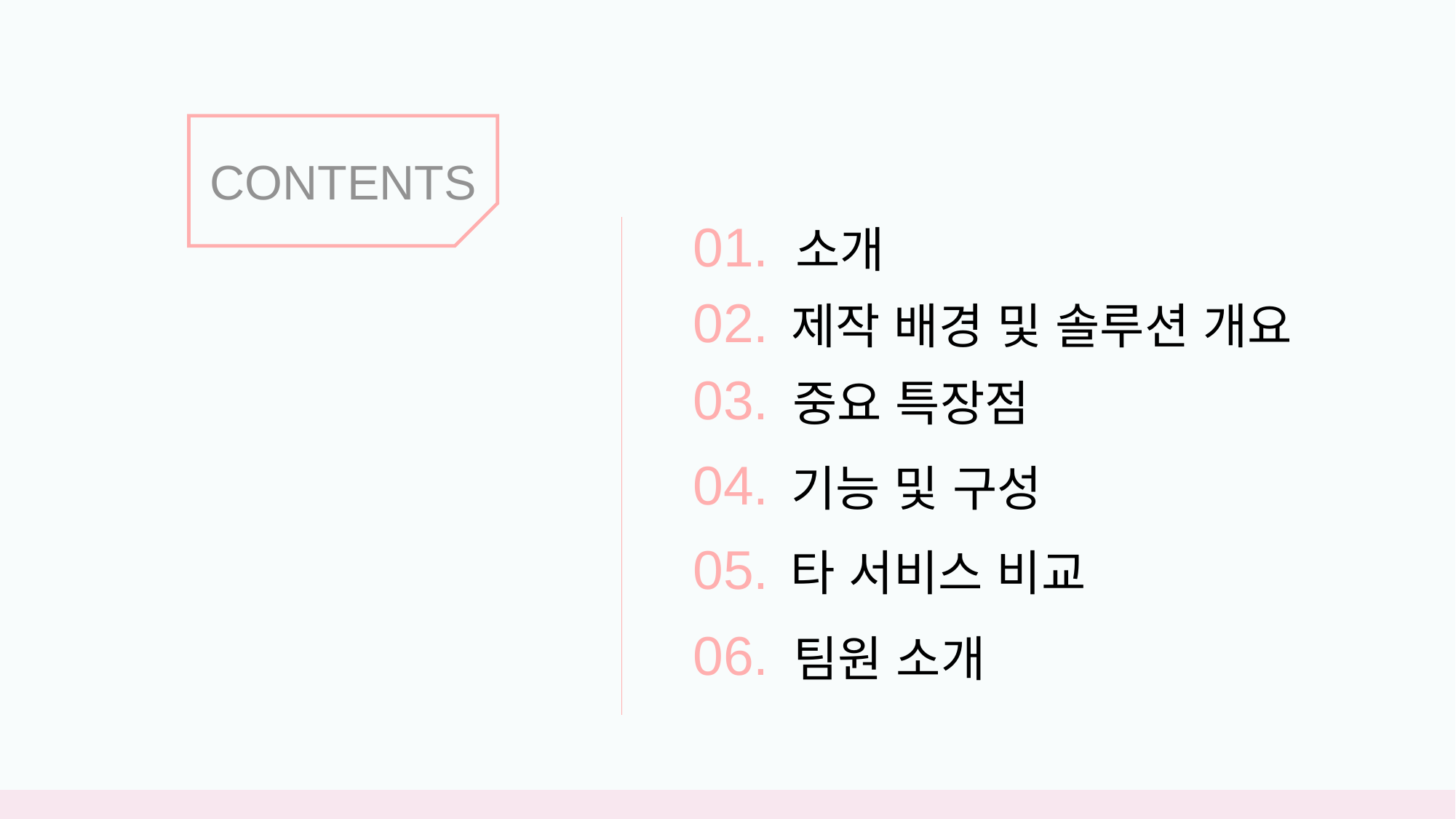

CONTENTS
01.
소개
02.
제작 배경 및 솔루션 개요
03.
중요 특장점
04.
기능 및 구성
05.
타 서비스 비교
06.
팀원 소개